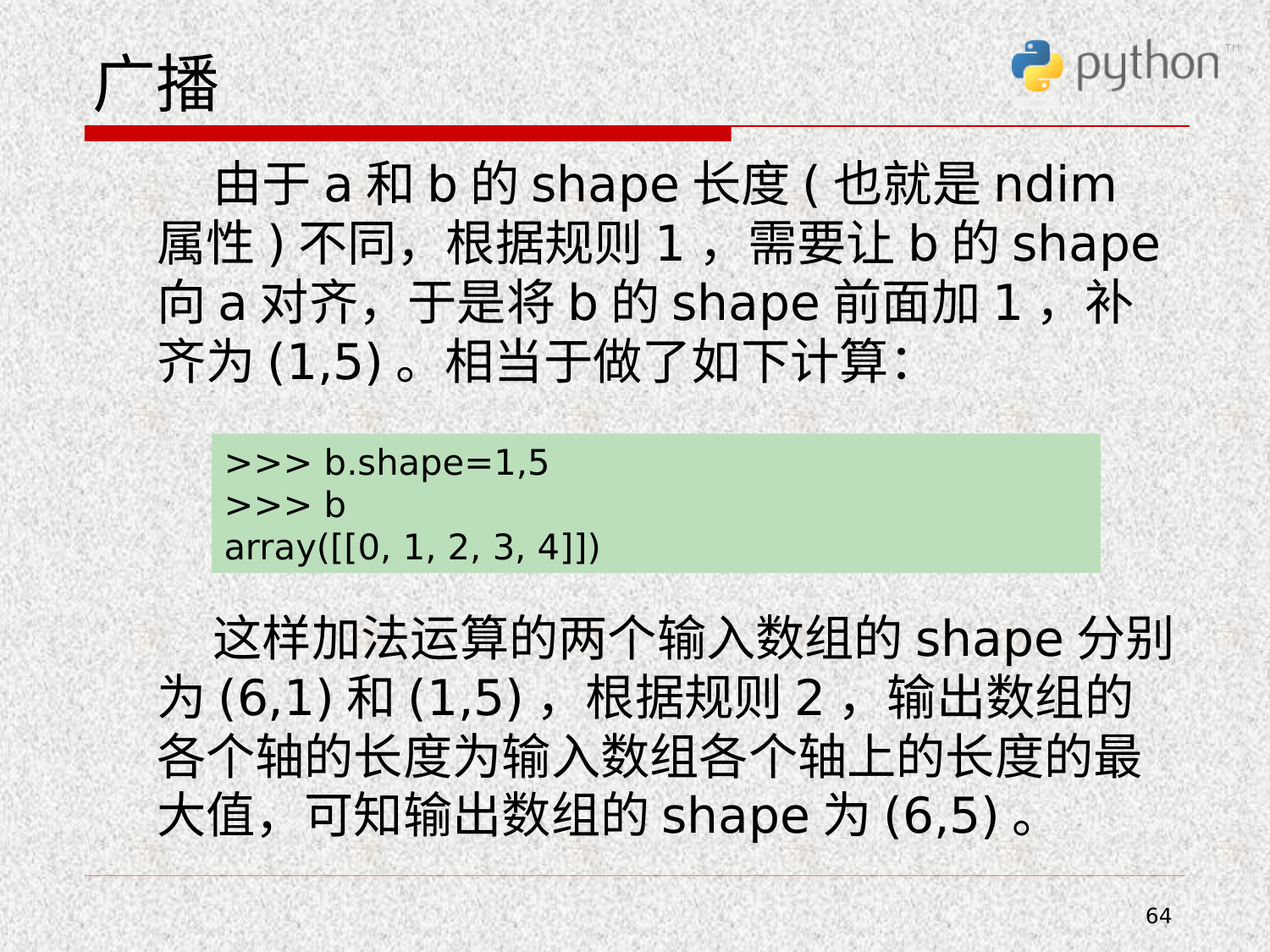

# 广播
          由于a和b的shape长度(也就是ndim属性)不同，根据规则1，需要让b的shape向a对齐，于是将b的shape前面加1，补齐为(1,5)。相当于做了如下计算：

          这样加法运算的两个输入数组的shape分别为(6,1)和(1,5)，根据规则2，输出数组的各个轴的长度为输入数组各个轴上的长度的最大值，可知输出数组的shape为(6,5)。
>>> b.shape=1,5
>>> b
array([[0, 1, 2, 3, 4]])
64